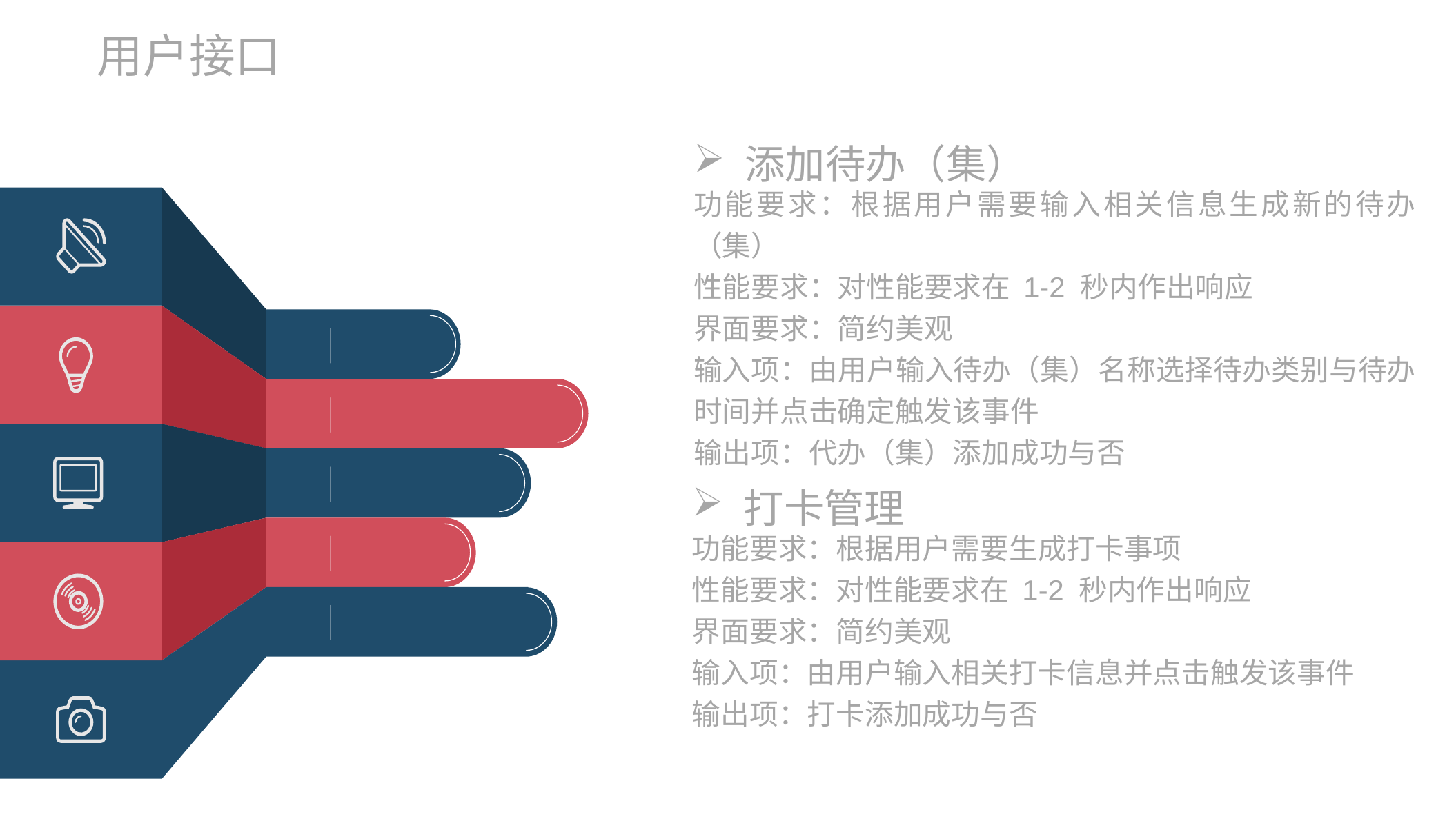

用户接口
添加待办（集）
功能要求：根据用户需要输入相关信息生成新的待办（集）
性能要求：对性能要求在 1-2 秒内作出响应
界面要求：简约美观
输入项：由用户输入待办（集）名称选择待办类别与待办时间并点击确定触发该事件
输出项：代办（集）添加成功与否

打卡管理
功能要求：根据用户需要生成打卡事项
性能要求：对性能要求在 1-2 秒内作出响应
界面要求：简约美观
输入项：由用户输入相关打卡信息并点击触发该事件
输出项：打卡添加成功与否